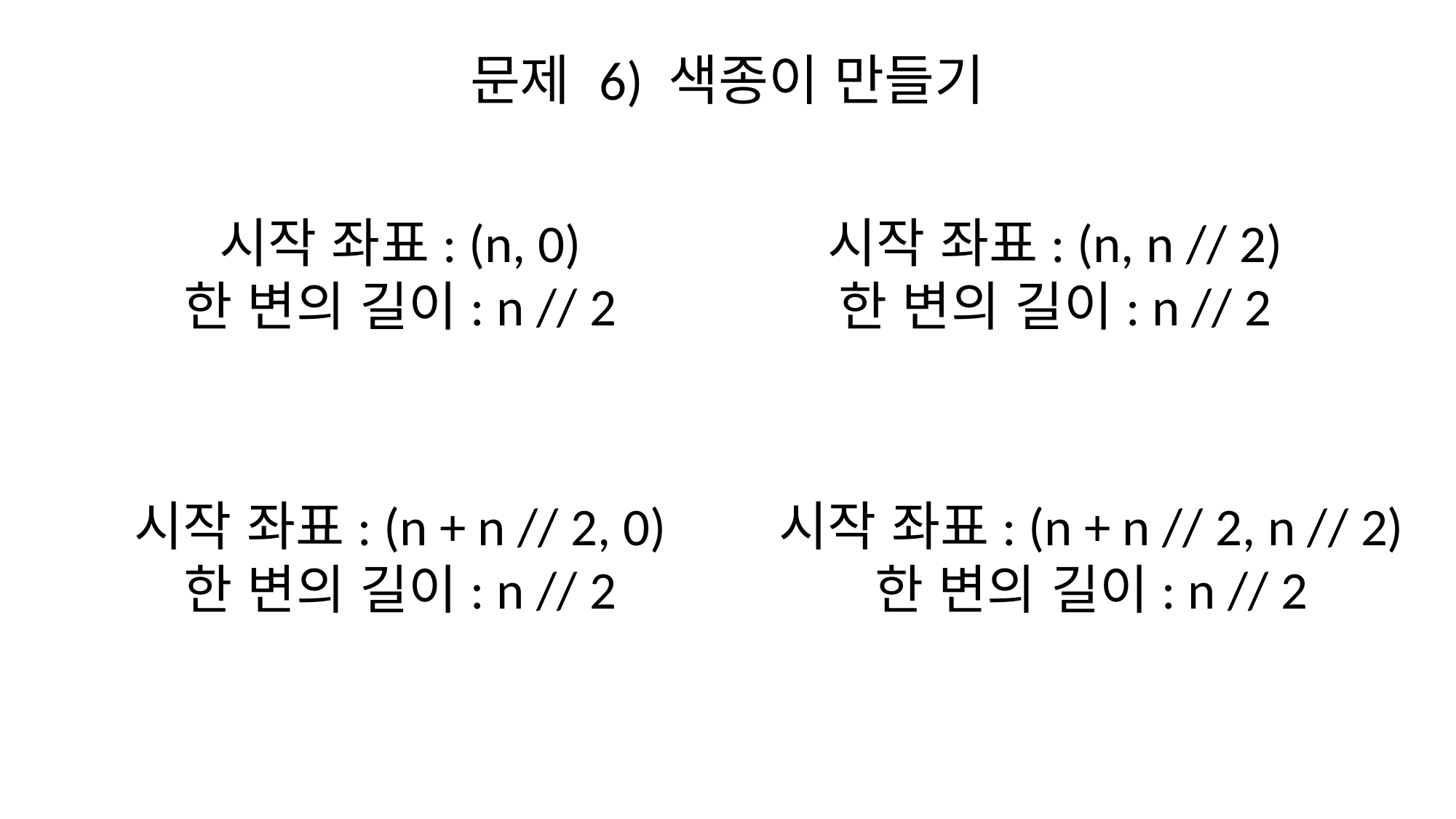

# 문제 6) 색종이 만들기
시작 좌표: (n, 0)
한 변의 길이: n // 2
시작 좌표: (n, n // 2)
한 변의 길이: n // 2
시작 좌표: (n + n // 2, 0)
한 변의 길이: n // 2
시작 좌표: (n + n // 2, n // 2)
한 변의 길이: n // 2